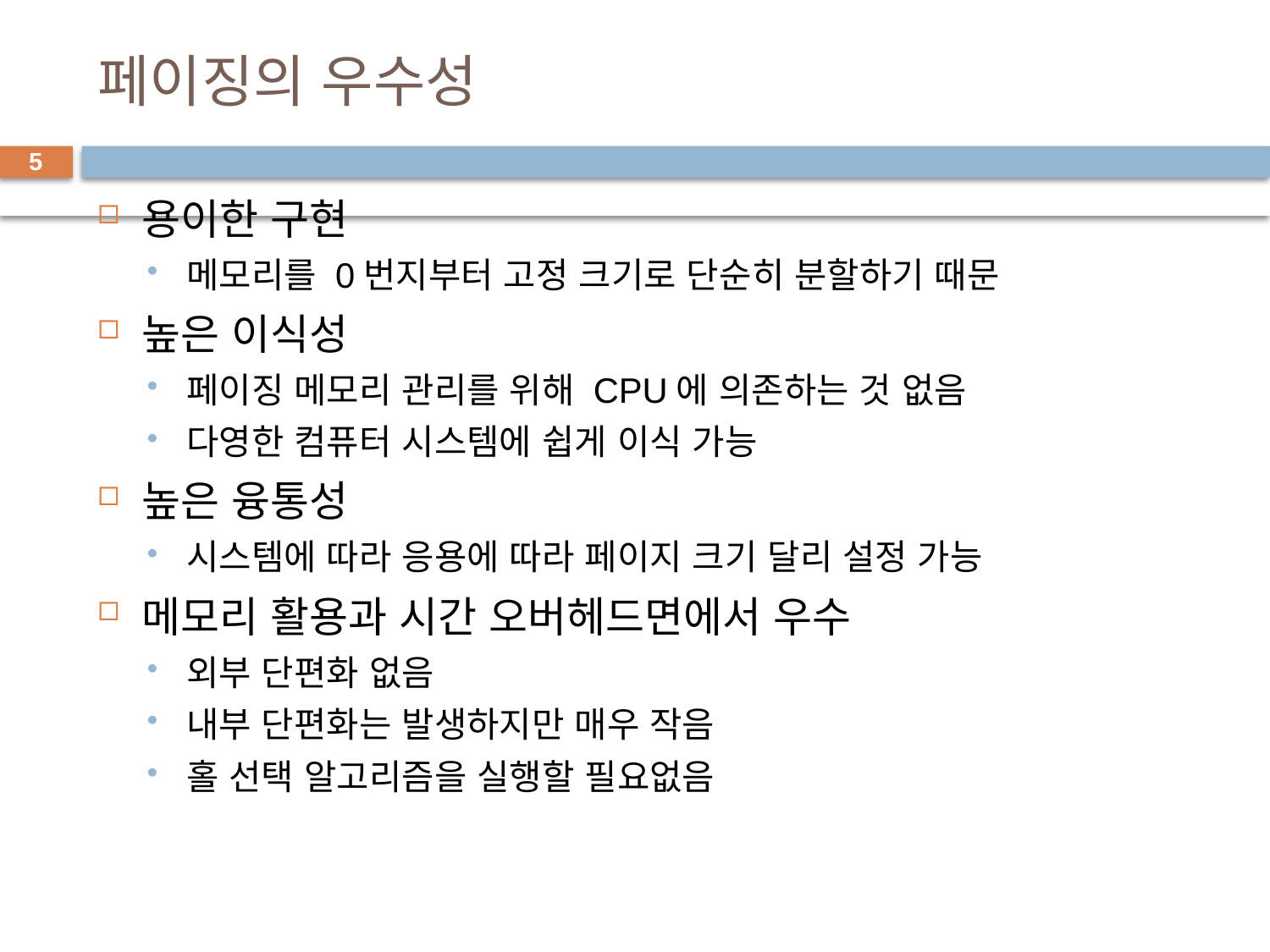

# 페이징의 우수성
5
용이한 구현
메모리를 0번지부터 고정 크기로 단순히 분할하기 때문
높은 이식성
페이징 메모리 관리를 위해 CPU에 의존하는 것 없음
다영한 컴퓨터 시스템에 쉽게 이식 가능
높은 융통성
시스템에 따라 응용에 따라 페이지 크기 달리 설정 가능
메모리 활용과 시간 오버헤드면에서 우수
외부 단편화 없음
내부 단편화는 발생하지만 매우 작음
홀 선택 알고리즘을 실행할 필요없음